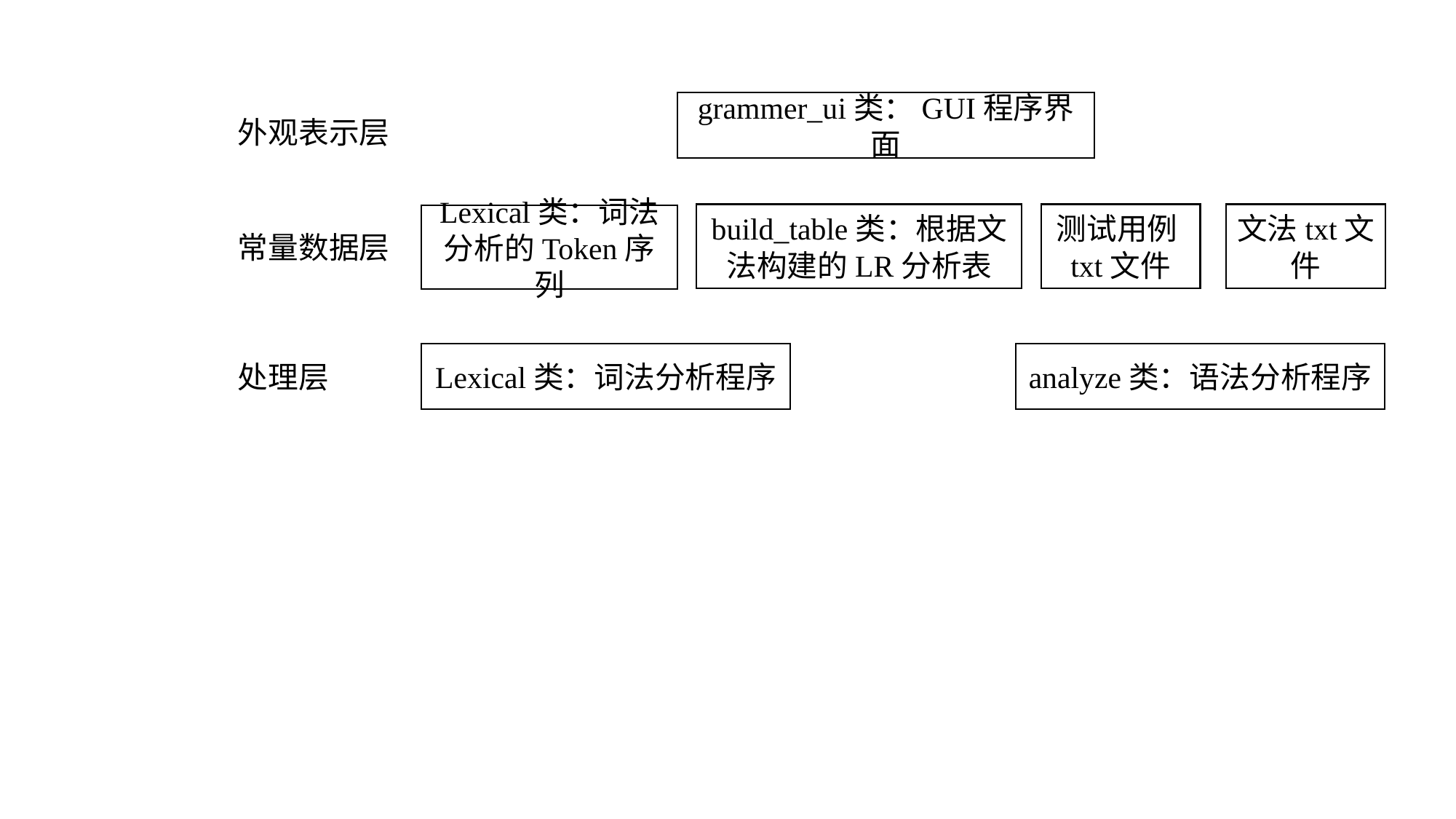

grammer_ui类：GUI程序界面
外观表示层
测试用例txt文件
build_table类：根据文法构建的LR分析表
文法txt文件
Lexical类：词法分析的Token序列
常量数据层
Lexical类：词法分析程序
analyze类：语法分析程序
处理层